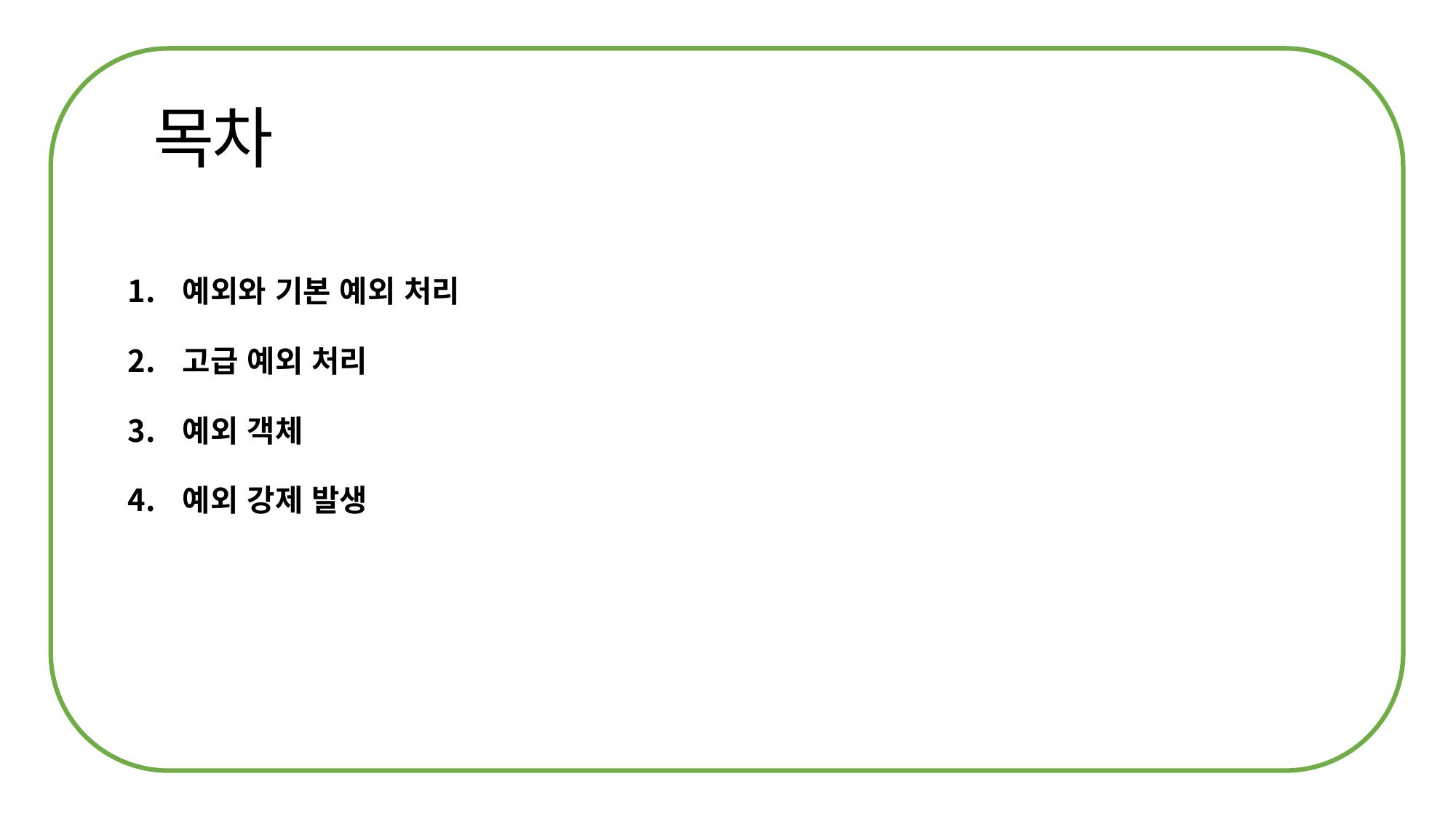

예외와 기본 예외 처리
고급 예외 처리
예외 객체
예외 강제 발생